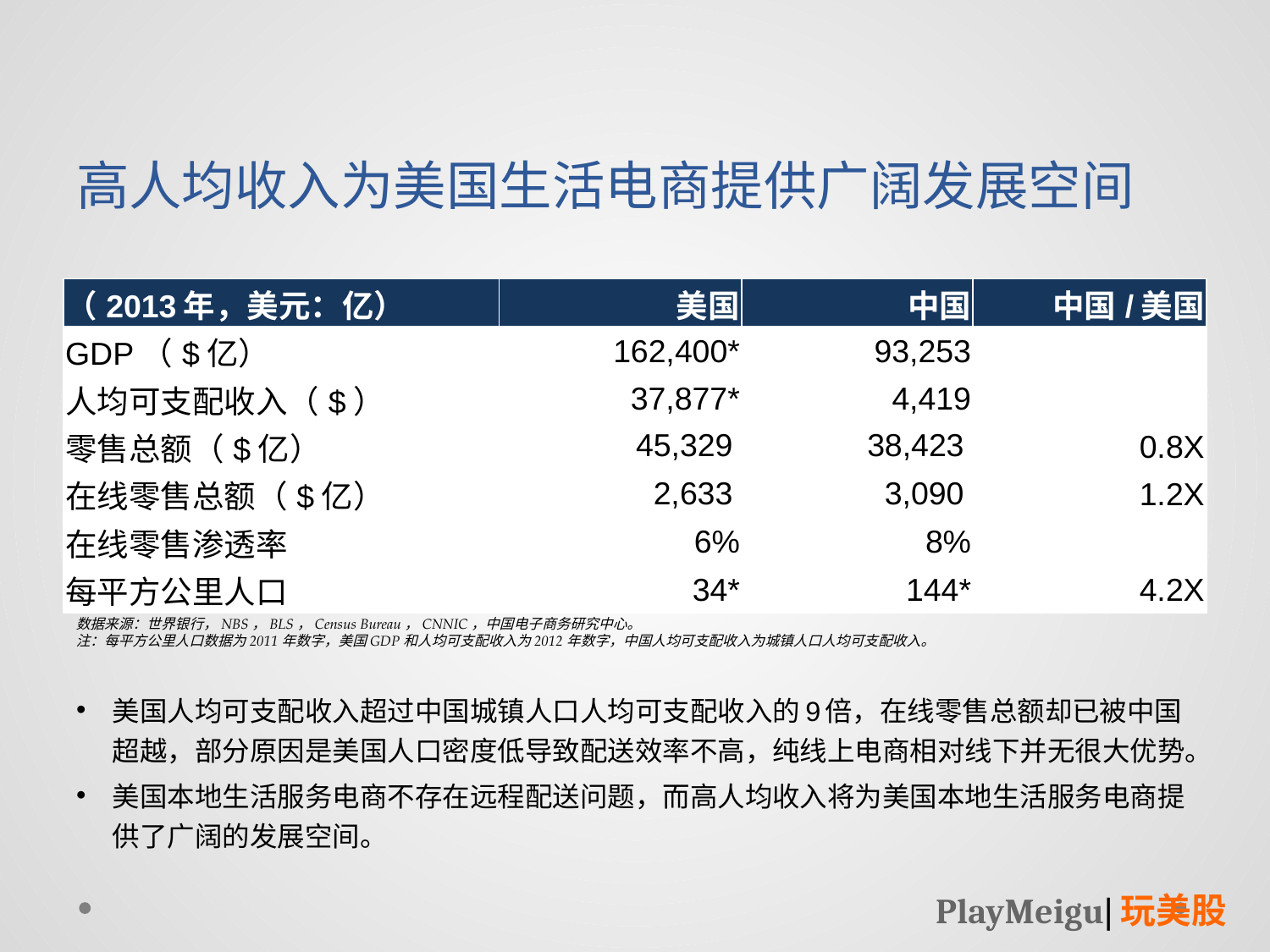

# 高人均收入为美国生活电商提供广阔发展空间
| （2013年，美元：亿） | 美国 | 中国 | 中国/美国 |
| --- | --- | --- | --- |
| GDP（$亿） | 162,400\* | 93,253 |  |
| 人均可支配收入（$） | 37,877\* | 4,419 |  |
| 零售总额（$亿） | 45,329 | 38,423 | 0.8X |
| 在线零售总额（$亿） | 2,633 | 3,090 | 1.2X |
| 在线零售渗透率 | 6% | 8% |  |
| 每平方公里人口 | 34\* | 144\* | 4.2X |
数据来源：世界银行，NBS，BLS，Census Bureau，CNNIC，中国电子商务研究中心。
注：每平方公里人口数据为2011年数字，美国GDP和人均可支配收入为2012年数字，中国人均可支配收入为城镇人口人均可支配收入。
美国人均可支配收入超过中国城镇人口人均可支配收入的9倍，在线零售总额却已被中国超越，部分原因是美国人口密度低导致配送效率不高，纯线上电商相对线下并无很大优势。
美国本地生活服务电商不存在远程配送问题，而高人均收入将为美国本地生活服务电商提供了广阔的发展空间。
PlayMeigu|玩美股